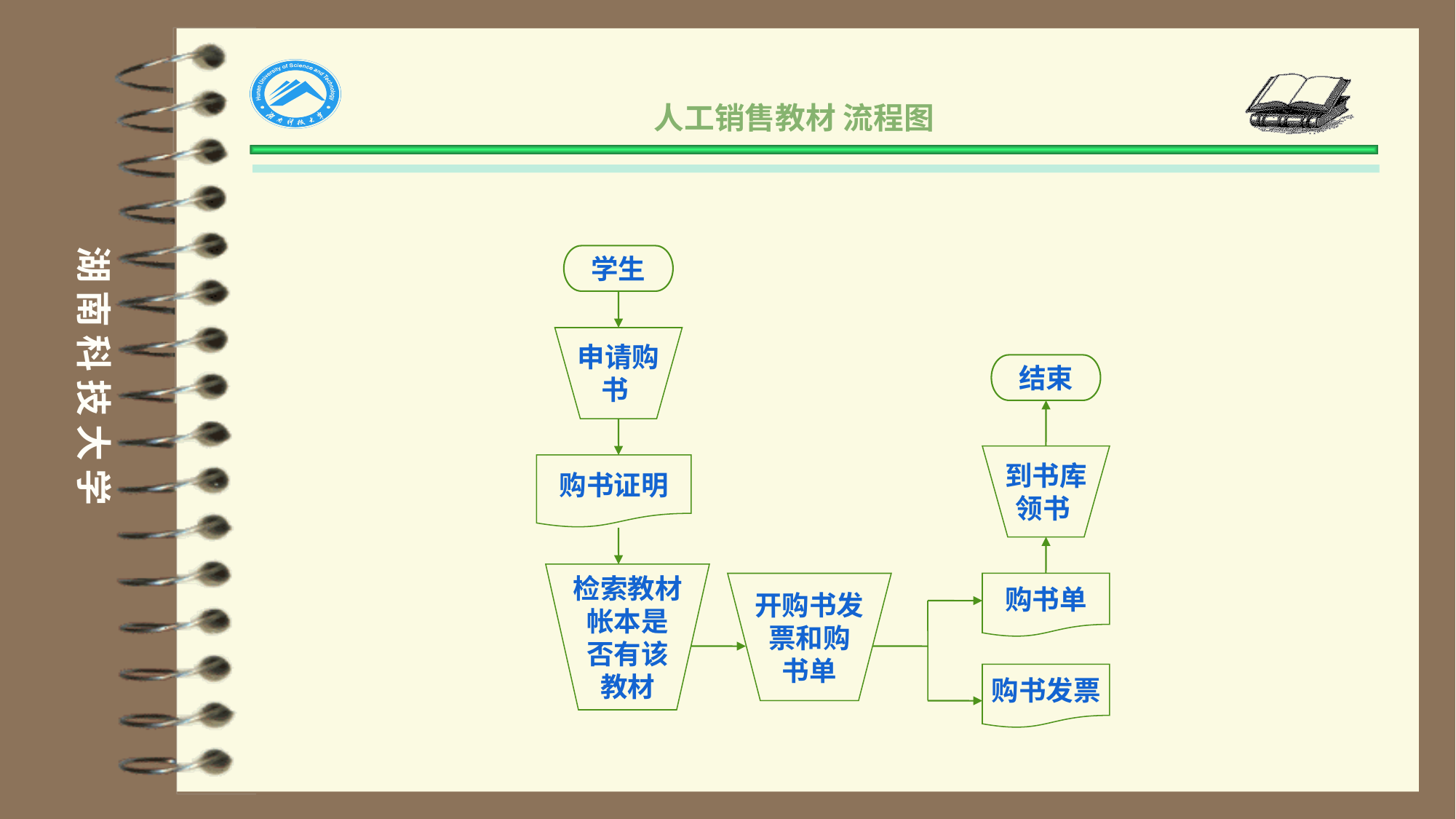

人工销售教材 流程图
学生

申请购
书
结束

到书库
领书
购书证明

检索教材
帐本是
否有该
教材
开购书发
票和购
书单
购书单

购书发票